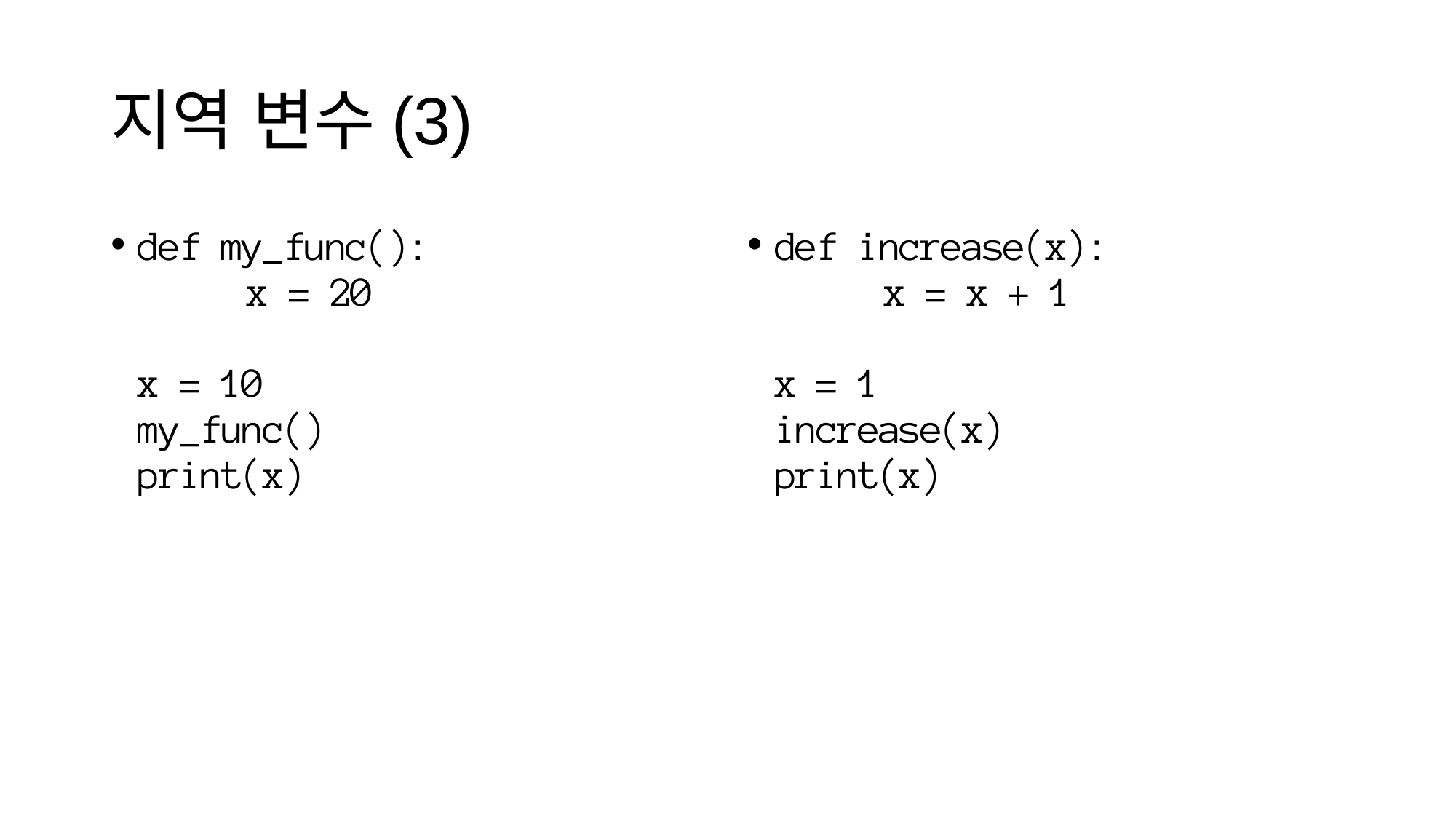

# 지역 변수(3)
def my_func():
	x = 20
x = 10
my_func()
print(x)

def increase(x):
	x = x + 1
x = 1
increase(x)
print(x)